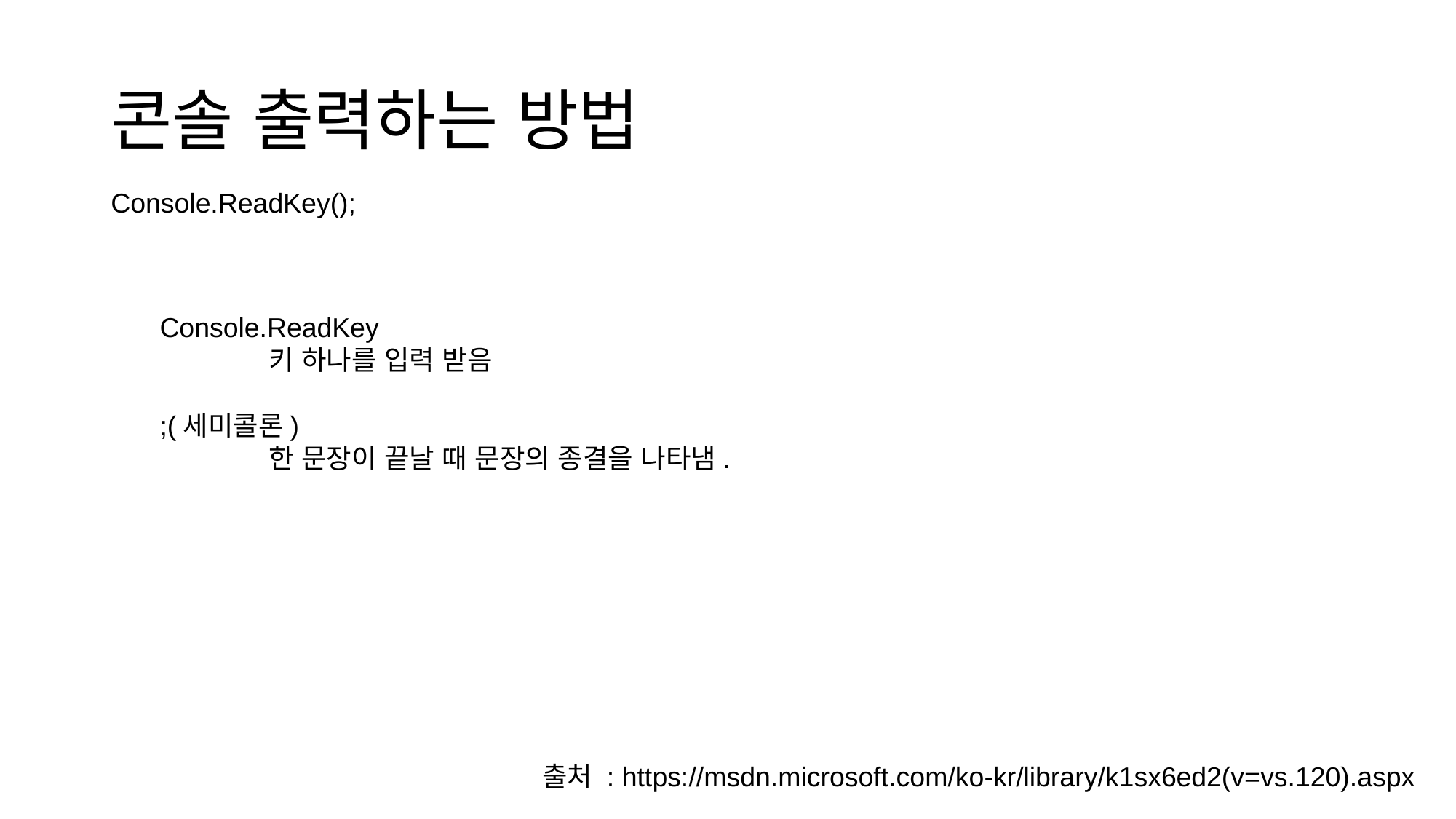

# 콘솔 출력하는 방법
Console.ReadKey();
Console.ReadKey
	키 하나를 입력 받음

;(세미콜론)
	한 문장이 끝날 때 문장의 종결을 나타냄.
출처 : https://msdn.microsoft.com/ko-kr/library/k1sx6ed2(v=vs.120).aspx